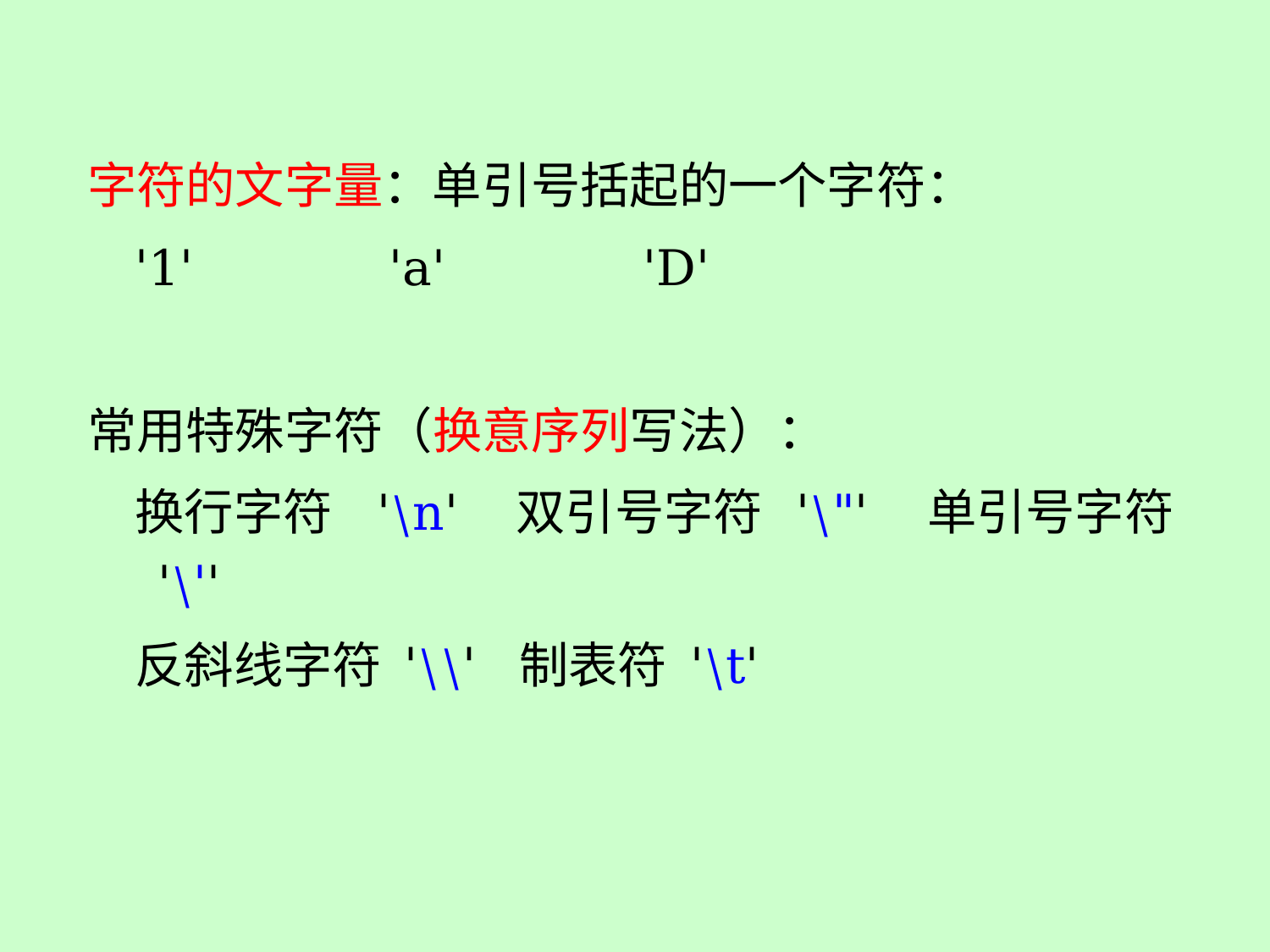

字符的文字量：单引号括起的一个字符：
	'1'		'a'		'D'

常用特殊字符（换意序列写法）：
	换行字符   '\n'	双引号字符  '\"'   单引号字符   '\''
	反斜线字符 '\\'  制表符 '\t'

20